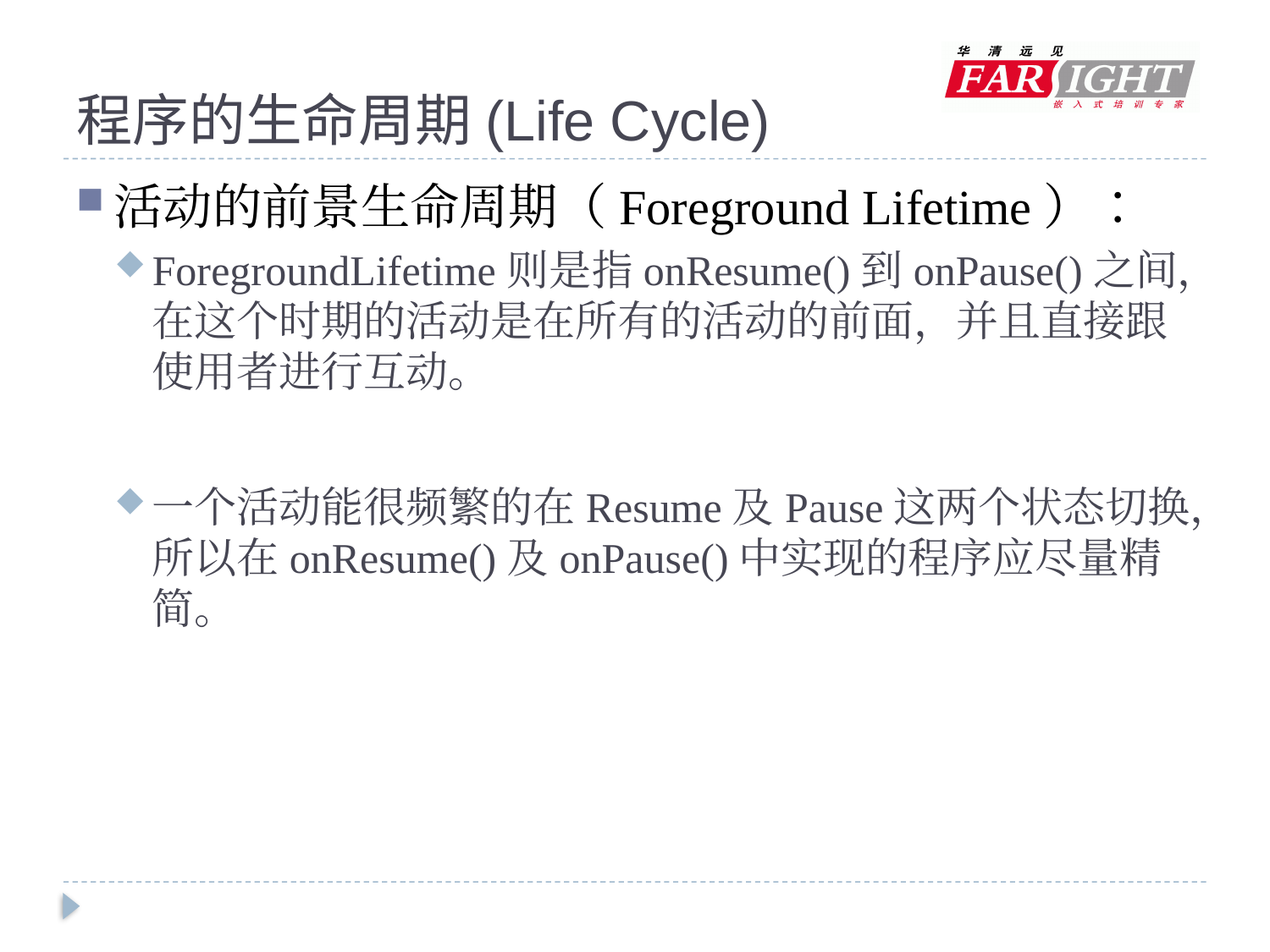

# 程序的生命周期(Life Cycle)
活动的前景生命周期（Foreground Lifetime）：
ForegroundLifetime则是指onResume()到onPause()之间，在这个时期的活动是在所有的活动的前面，并且直接跟使用者进行互动。

一个活动能很频繁的在Resume及Pause这两个状态切换，所以在onResume()及onPause()中实现的程序应尽量精简。